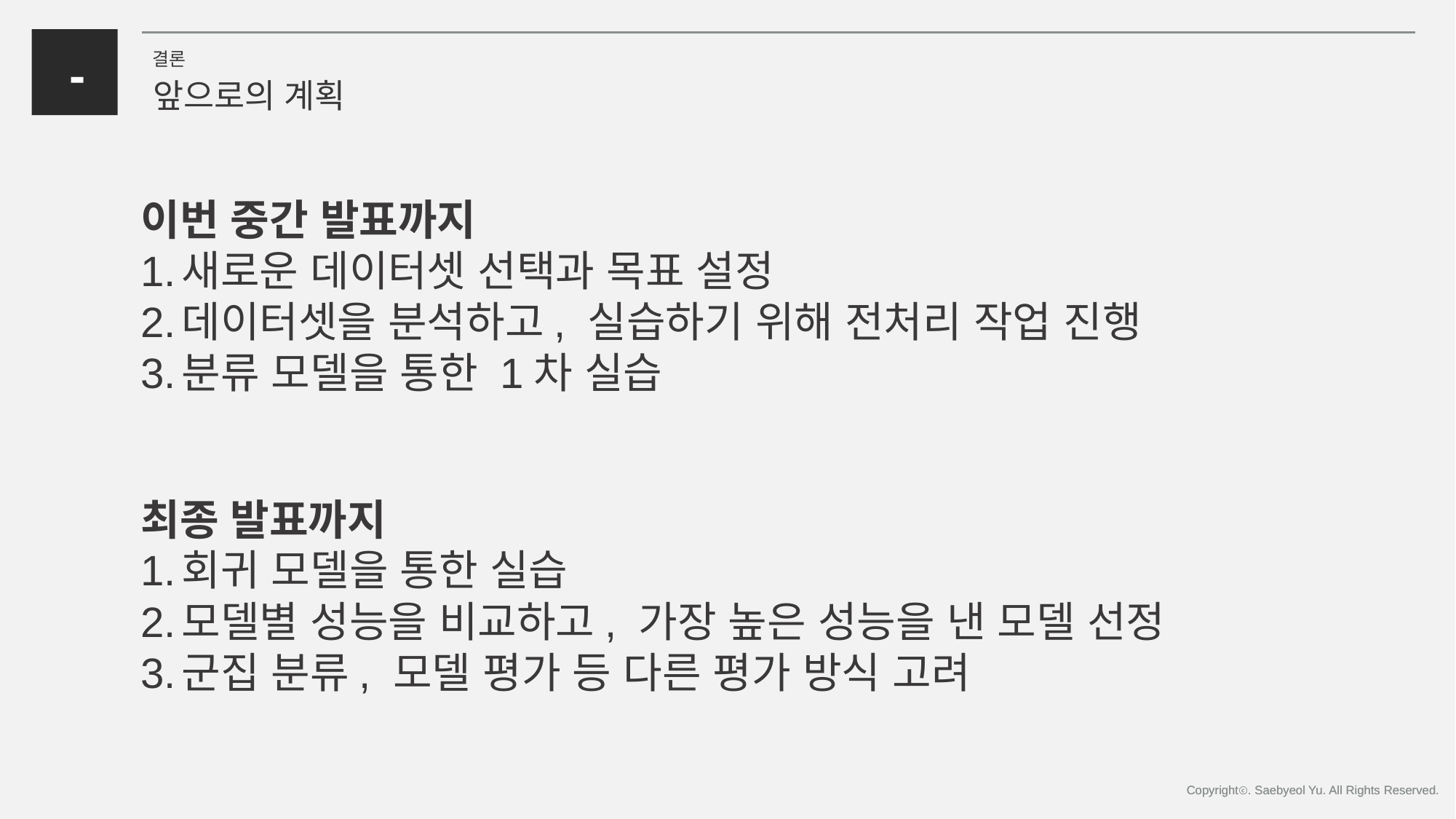

-
결론
앞으로의 계획
이번 중간 발표까지
새로운 데이터셋 선택과 목표 설정
데이터셋을 분석하고, 실습하기 위해 전처리 작업 진행
분류 모델을 통한 1차 실습
최종 발표까지
회귀 모델을 통한 실습
모델별 성능을 비교하고, 가장 높은 성능을 낸 모델 선정
군집 분류, 모델 평가 등 다른 평가 방식 고려
Copyrightⓒ. Saebyeol Yu. All Rights Reserved.